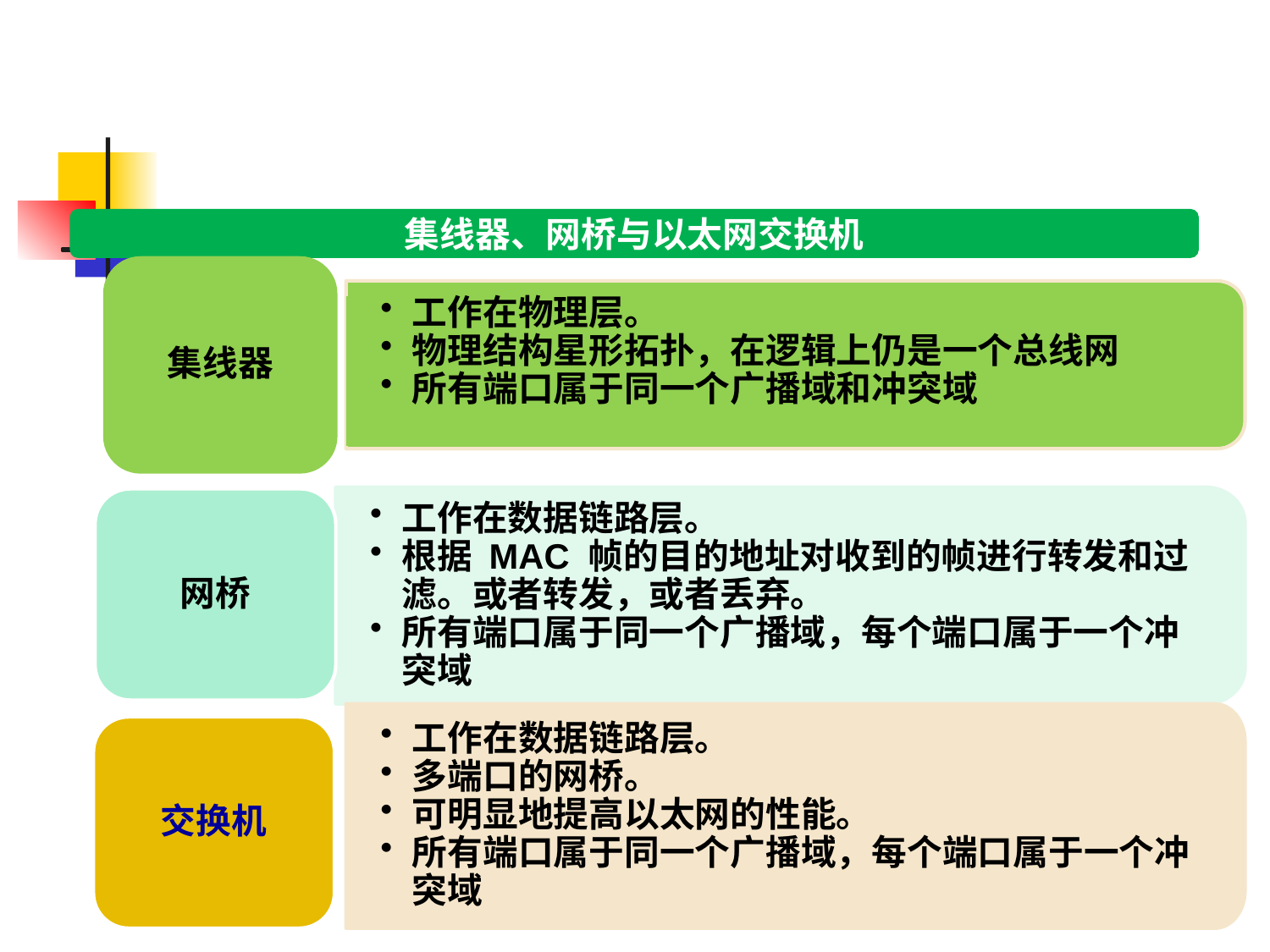

集线器、网桥与以太网交换机

集线器

工作在物理层。
物理结构星形拓扑，在逻辑上仍是一个总线网
所有端口属于同一个广播域和冲突域

工作在数据链路层。
根据 MAC 帧的目的地址对收到的帧进行转发和过滤。或者转发，或者丢弃。
所有端口属于同一个广播域，每个端口属于一个冲突域
网桥
工作在数据链路层。
多端口的网桥。
可明显地提高以太网的性能。
所有端口属于同一个广播域，每个端口属于一个冲突域
交换机